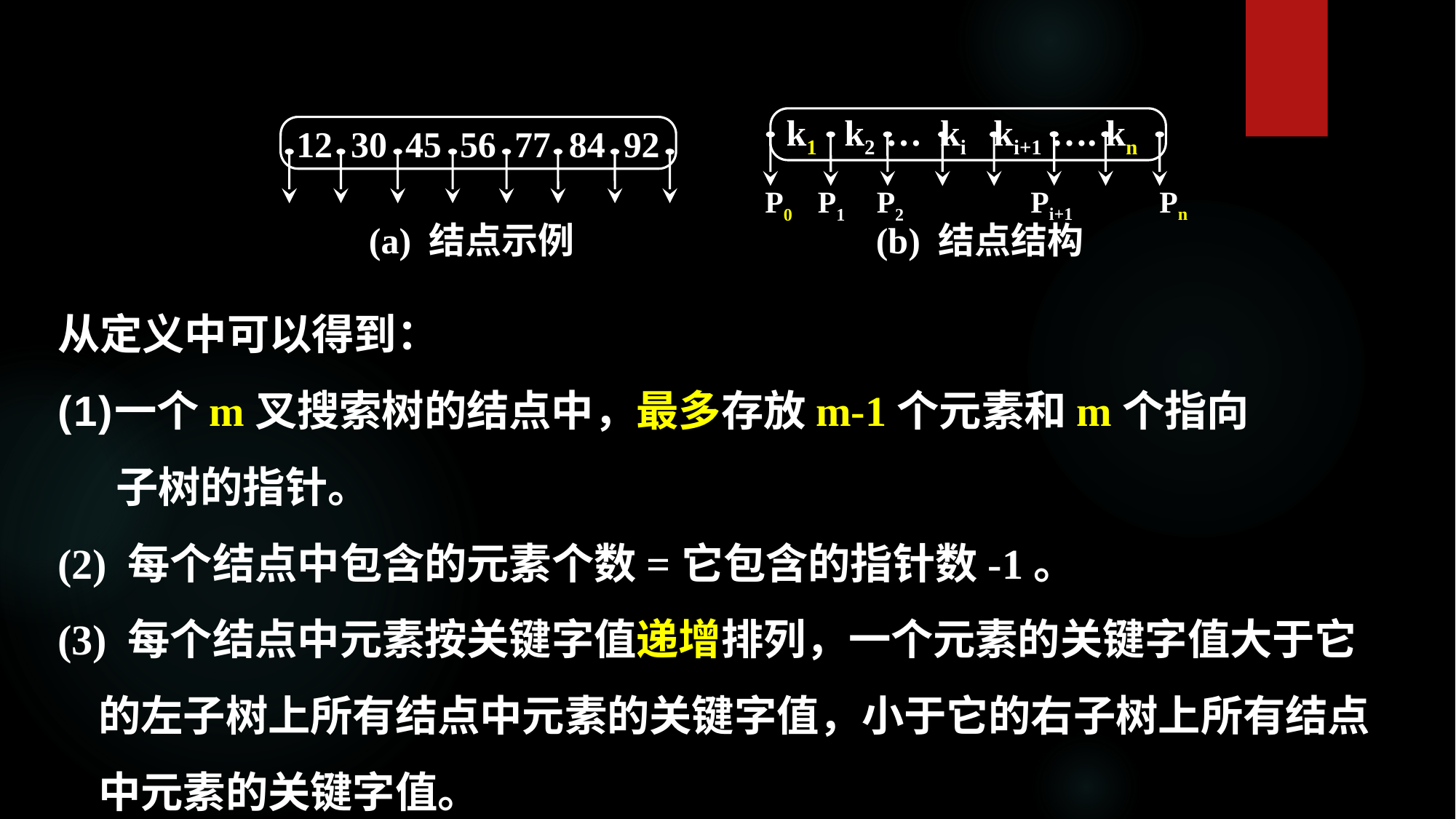

k1   k2  …  ki   ki+1 …. kn

Pi+1
Pn
P0
P1
P2
12  30  45  56  77  84  92

(a) 结点示例
(b) 结点结构
从定义中可以得到：
一个m叉搜索树的结点中，最多存放m-1个元素和m个指向
     子树的指针。
(2) 每个结点中包含的元素个数=它包含的指针数-1。
(3) 每个结点中元素按关键字值递增排列，一个元素的关键字值大于它的左子树上所有结点中元素的关键字值，小于它的右子树上所有结点中元素的关键字值。